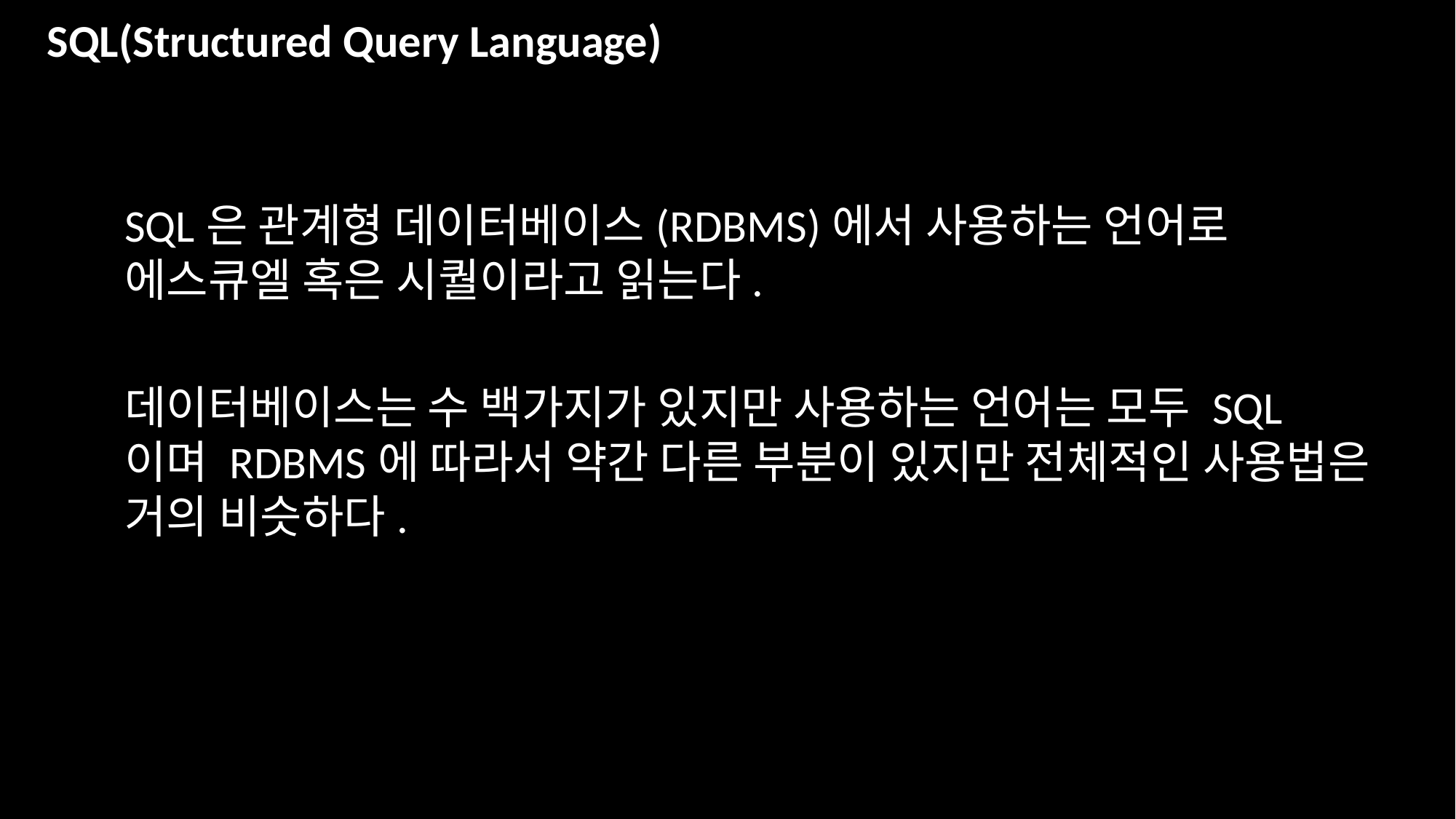

# SQL(Structured Query Language)
SQL은 관계형 데이터베이스(RDBMS)에서 사용하는 언어로 에스큐엘 혹은 시퀄이라고 읽는다.

데이터베이스는 수 백가지가 있지만 사용하는 언어는 모두 SQL이며 RDBMS에 따라서 약간 다른 부분이 있지만 전체적인 사용법은 거의 비슷하다.

8